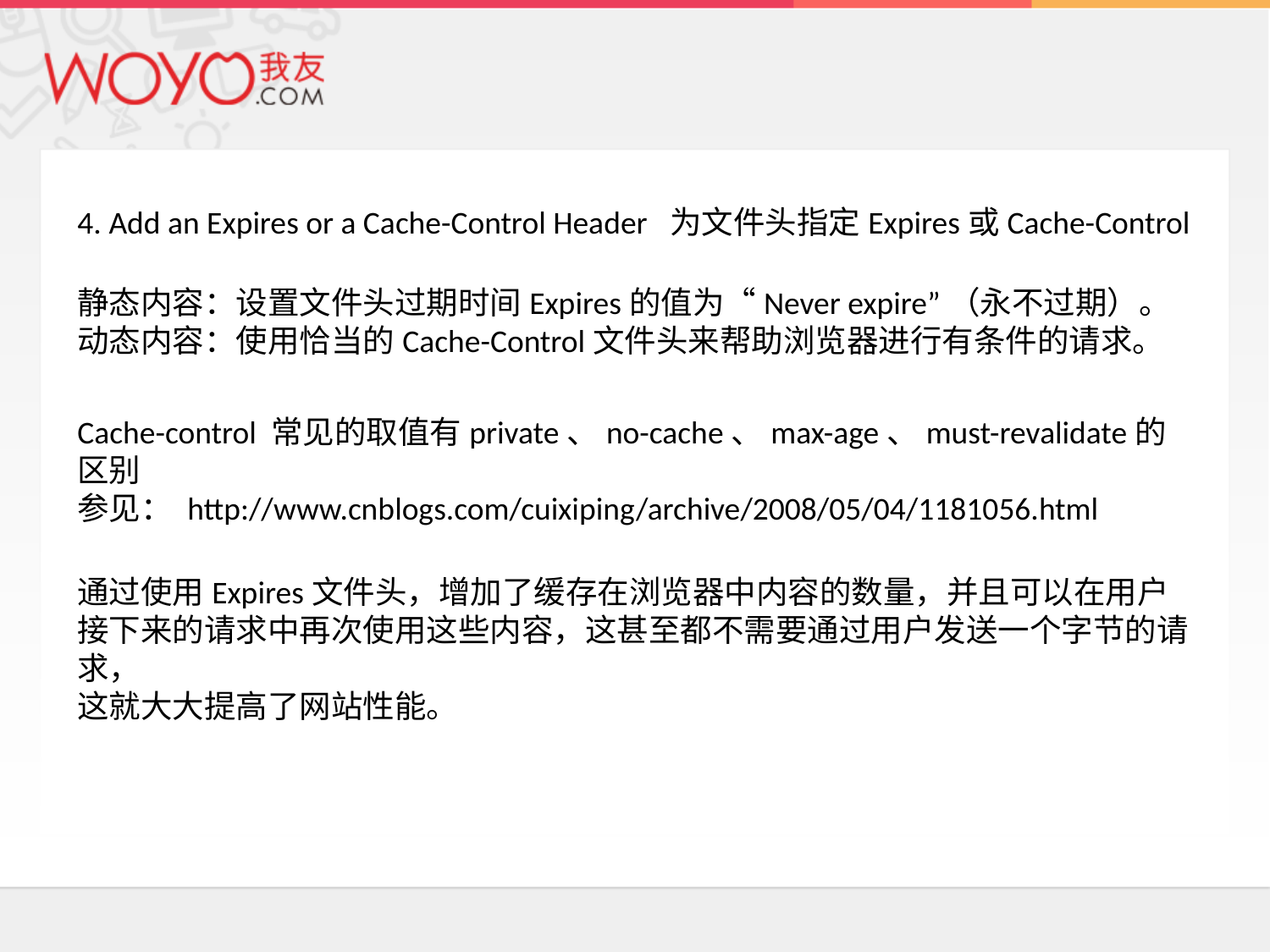

4. Add an Expires or a Cache-Control Header  为文件头指定Expires或Cache-Control
静态内容：设置文件头过期时间Expires的值为“Never expire”（永不过期）。
动态内容：使用恰当的Cache-Control文件头来帮助浏览器进行有条件的请求。
Cache-control 常见的取值有private、no-cache、max-age、must-revalidate的区别
参见： http://www.cnblogs.com/cuixiping/archive/2008/05/04/1181056.html
通过使用Expires文件头，增加了缓存在浏览器中内容的数量，并且可以在用户接下来的请求中再次使用这些内容，这甚至都不需要通过用户发送一个字节的请求，
这就大大提高了网站性能。